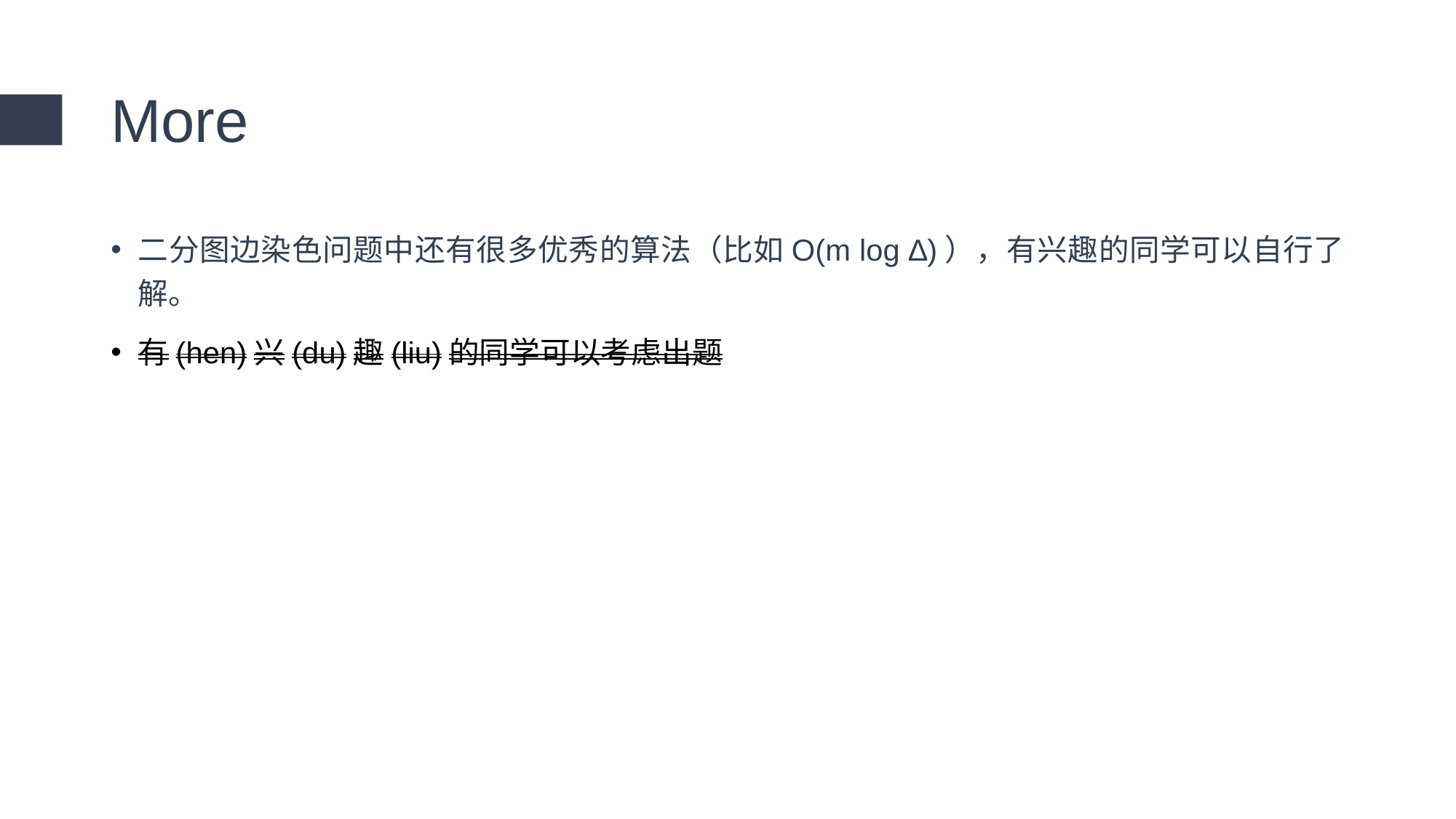

# More
二分图边染色问题中还有很多优秀的算法（比如O(m log ∆)），有兴趣的同学可以自行了解。
有(hen)兴(du)趣(liu)的同学可以考虑出题